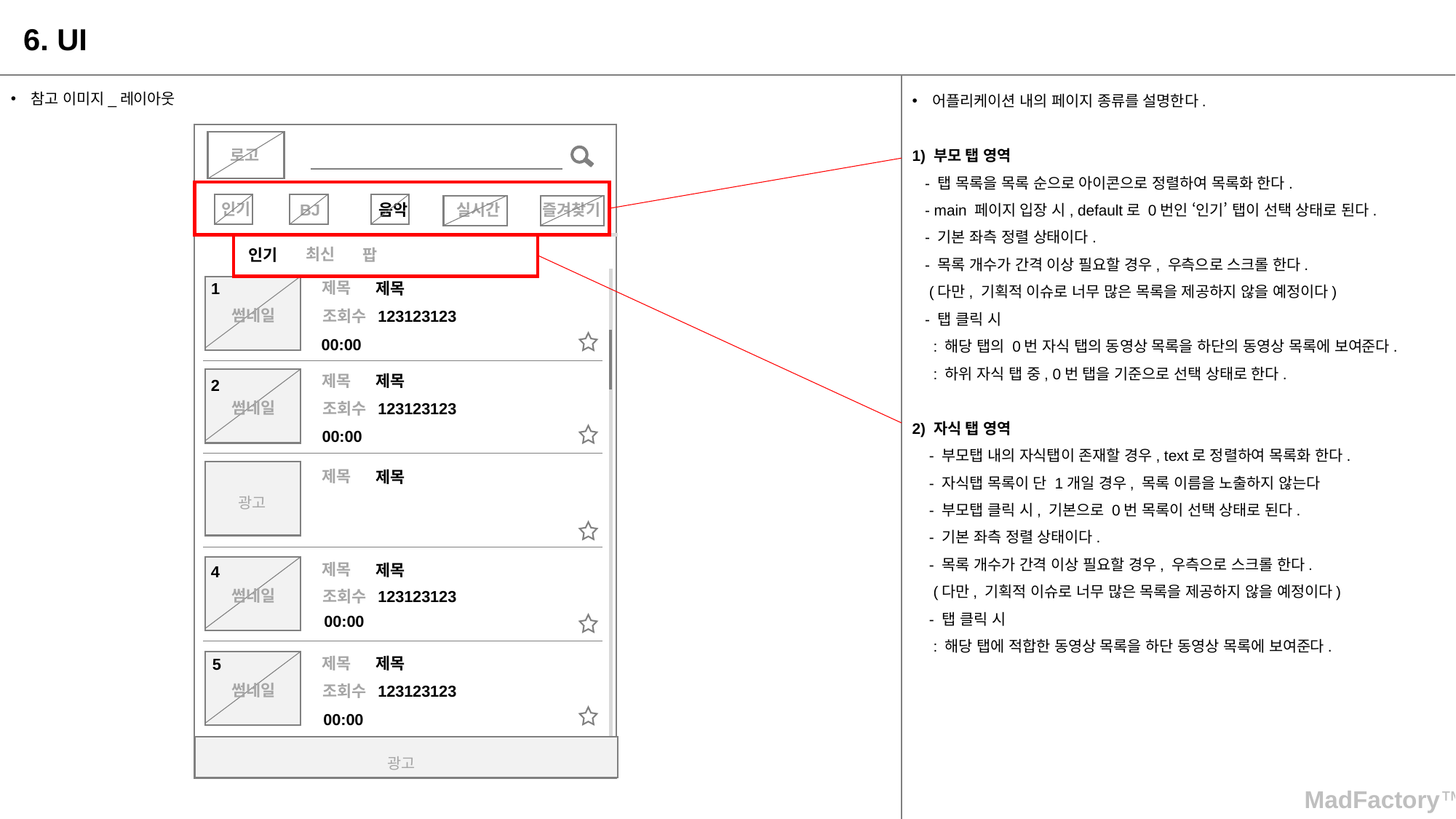

6. UI
참고 이미지_레이아웃
어플리케이션 내의 페이지 종류를 설명한다.

1) 부모 탭 영역
   - 탭 목록을 목록 순으로 아이콘으로 정렬하여 목록화 한다.
   - main 페이지 입장 시, default로 0번인 ‘인기’ 탭이 선택 상태로 된다.
   - 기본 좌측 정렬 상태이다.
   - 목록 개수가 간격 이상 필요할 경우, 우측으로 스크롤 한다.
    (다만, 기획적 이슈로 너무 많은 목록을 제공하지 않을 예정이다)
   - 탭 클릭 시
     : 해당 탭의 0번 자식 탭의 동영상 목록을 하단의 동영상 목록에 보여준다.
     : 하위 자식 탭 중, 0번 탭을 기준으로 선택 상태로 한다.

2) 자식 탭 영역
    - 부모탭 내의 자식탭이 존재할 경우, text로 정렬하여 목록화 한다.
    - 자식탭 목록이 단 1개일 경우, 목록 이름을 노출하지 않는다
    - 부모탭 클릭 시, 기본으로 0번 목록이 선택 상태로 된다.
    - 기본 좌측 정렬 상태이다.
    - 목록 개수가 간격 이상 필요할 경우, 우측으로 스크롤 한다.
     (다만, 기획적 이슈로 너무 많은 목록을 제공하지 않을 예정이다)
    - 탭 클릭 시
     : 해당 탭에 적합한 동영상 목록을 하단 동영상 목록에 보여준다.

로고

인기

음악

BJ
실시간
즐겨찾기

최신
인기
팝
제목
제목
1

썸네일

2
썸네일

광고
4

썸네일
5

썸네일
조회수
123123123
00:00
00:00

제목
제목
조회수
123123123
00:00
00:00

제목
제목

제목
제목
조회수
123123123
00:00
00:00

제목
제목
조회수
123123123
00:00
00:00

광고
MadFactory™